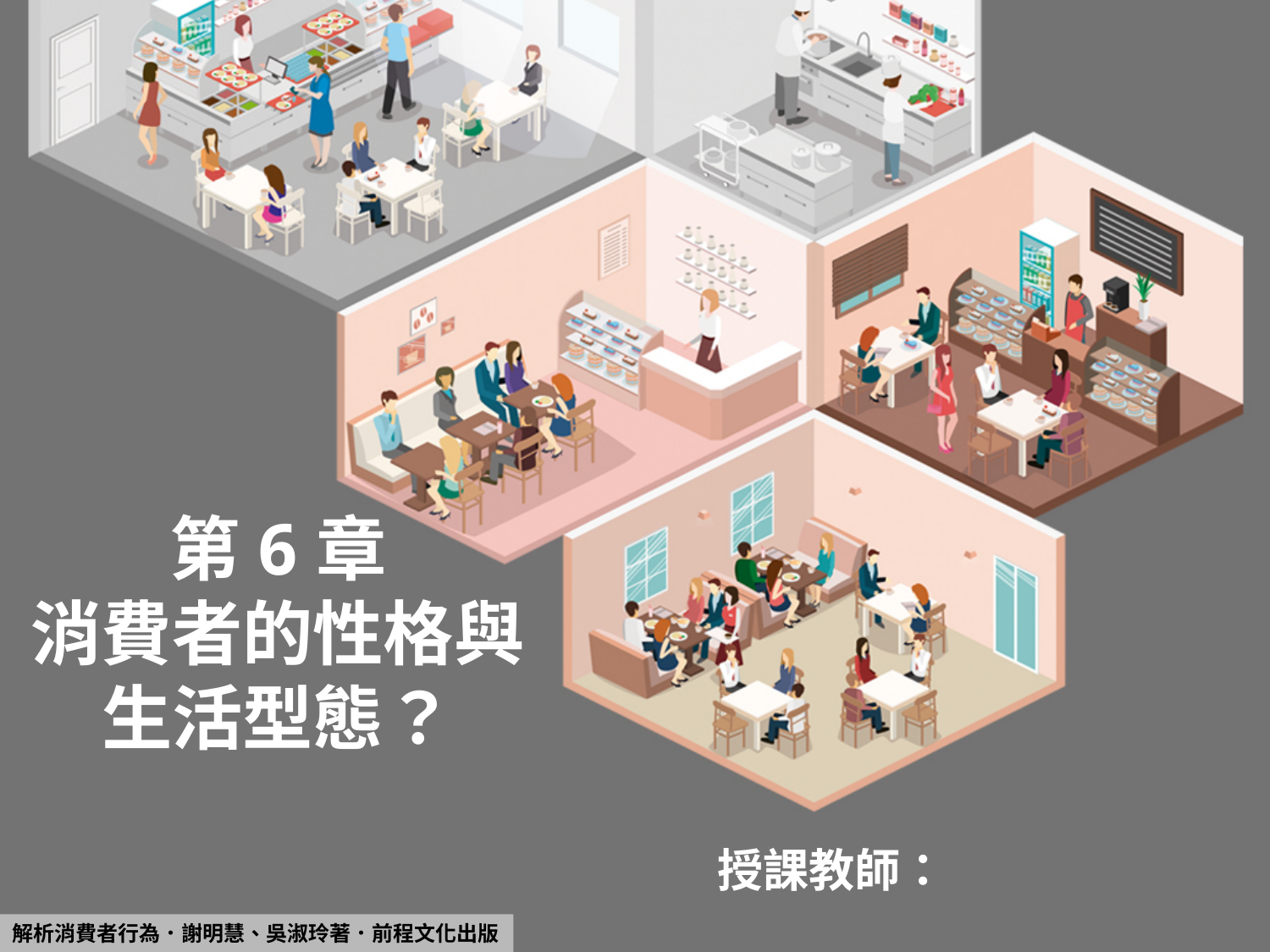

# 第6章 消費者的性格與生活型態？
授課教師：
解析消費者行為．謝明慧、吳淑玲著．前程文化出版